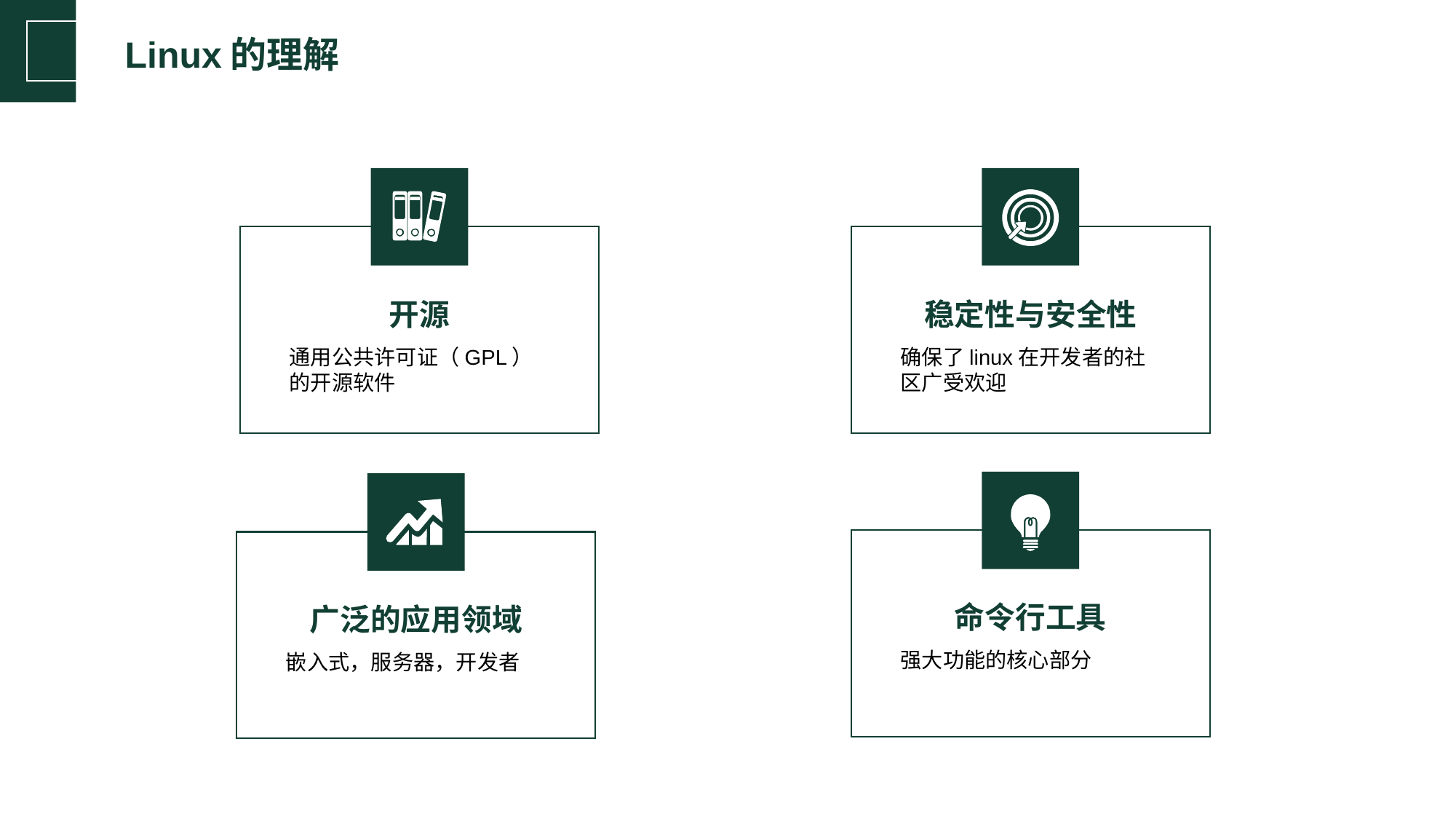

Linux的理解

开源
通用公共许可证（GPL）的开源软件

稳定性与安全性
确保了linux在开发者的社区广受欢迎

命令行工具
强大功能的核心部分

广泛的应用领域
嵌入式，服务器，开发者